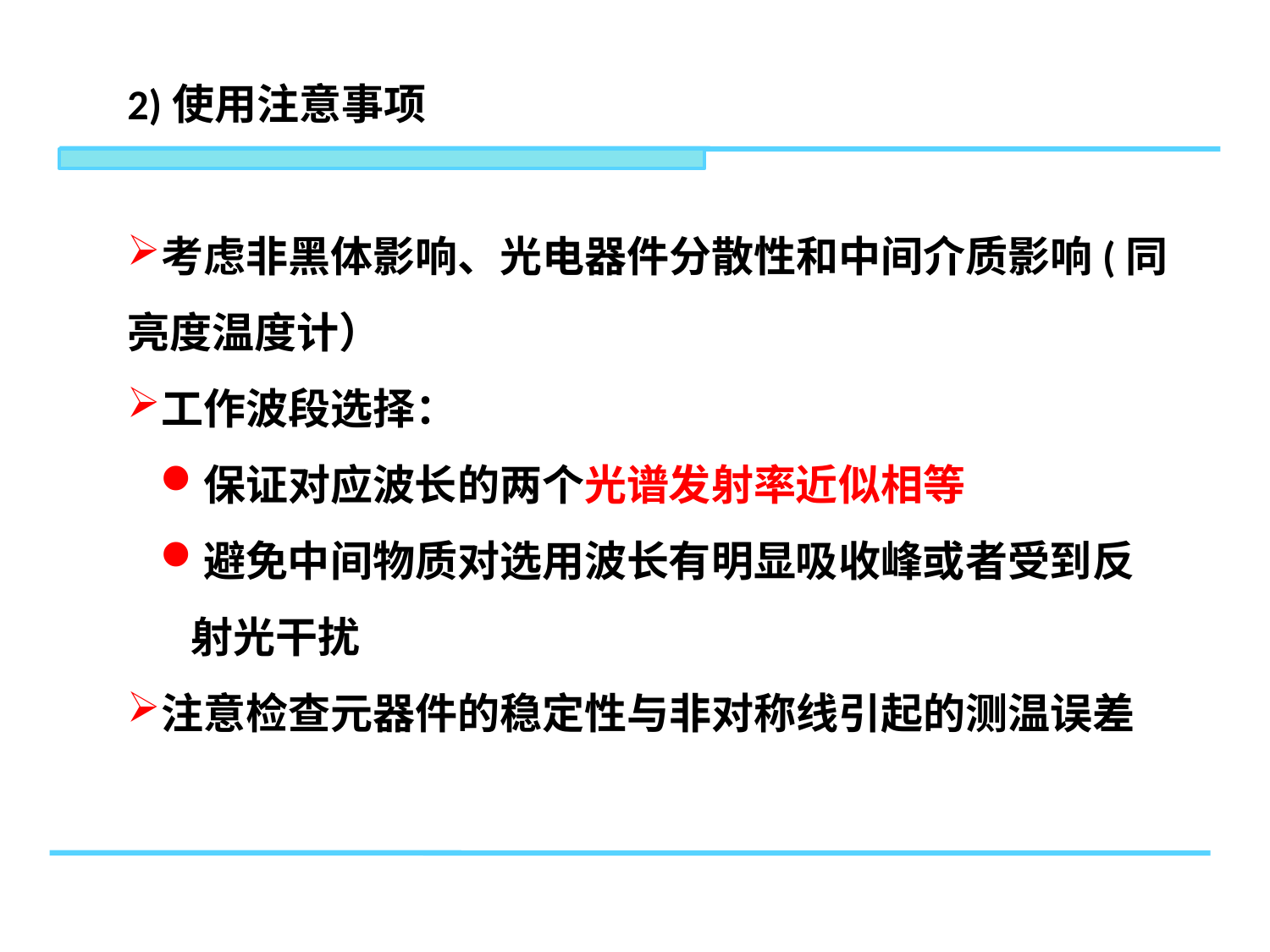

2)使用注意事项

考虑非黑体影响、光电器件分散性和中间介质影响(同亮度温度计）
工作波段选择：
保证对应波长的两个光谱发射率近似相等
避免中间物质对选用波长有明显吸收峰或者受到反射光干扰
注意检查元器件的稳定性与非对称线引起的测温误差